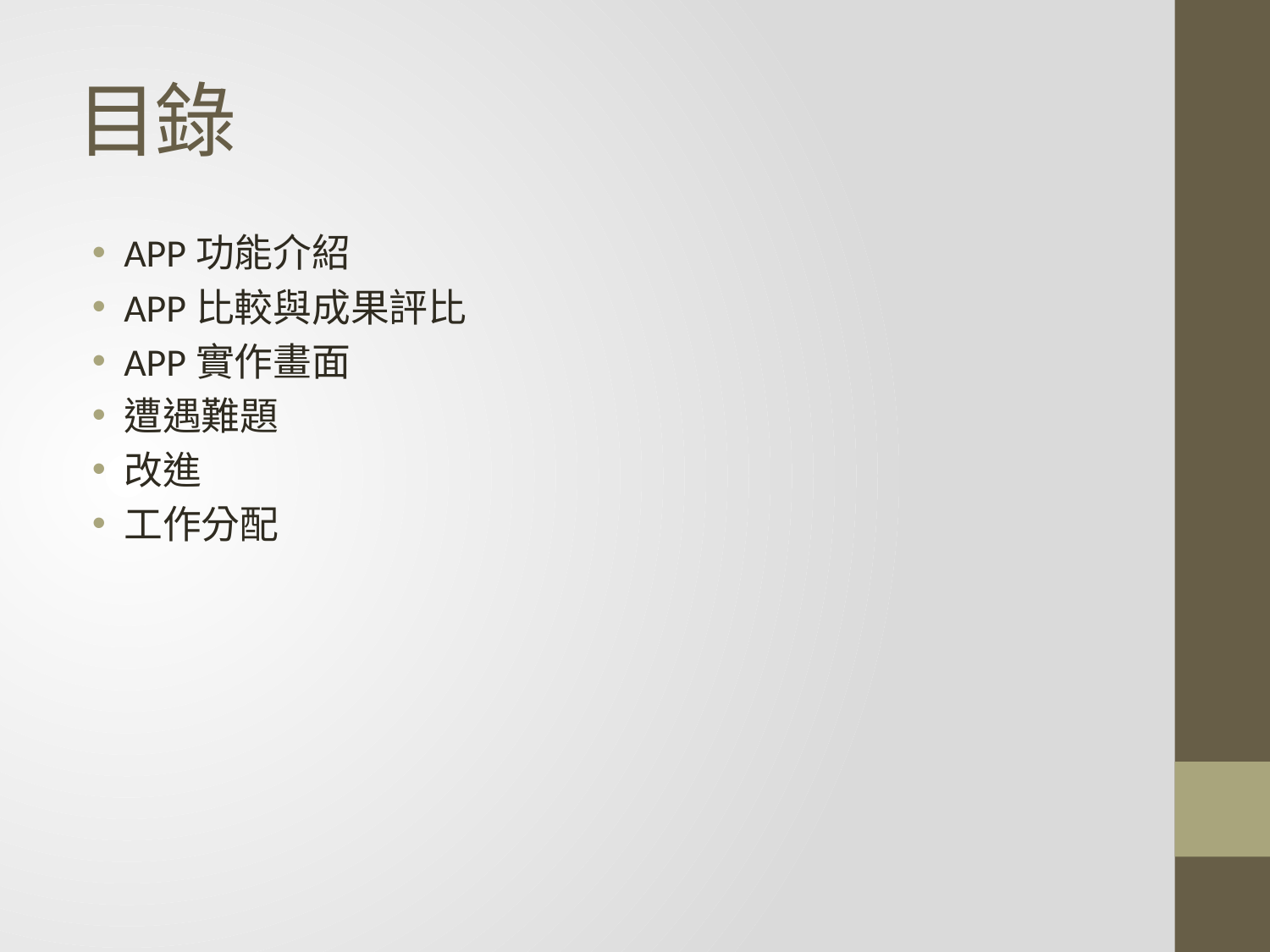

# 目錄
APP功能介紹
APP比較與成果評比
APP實作畫面
遭遇難題
改進
工作分配